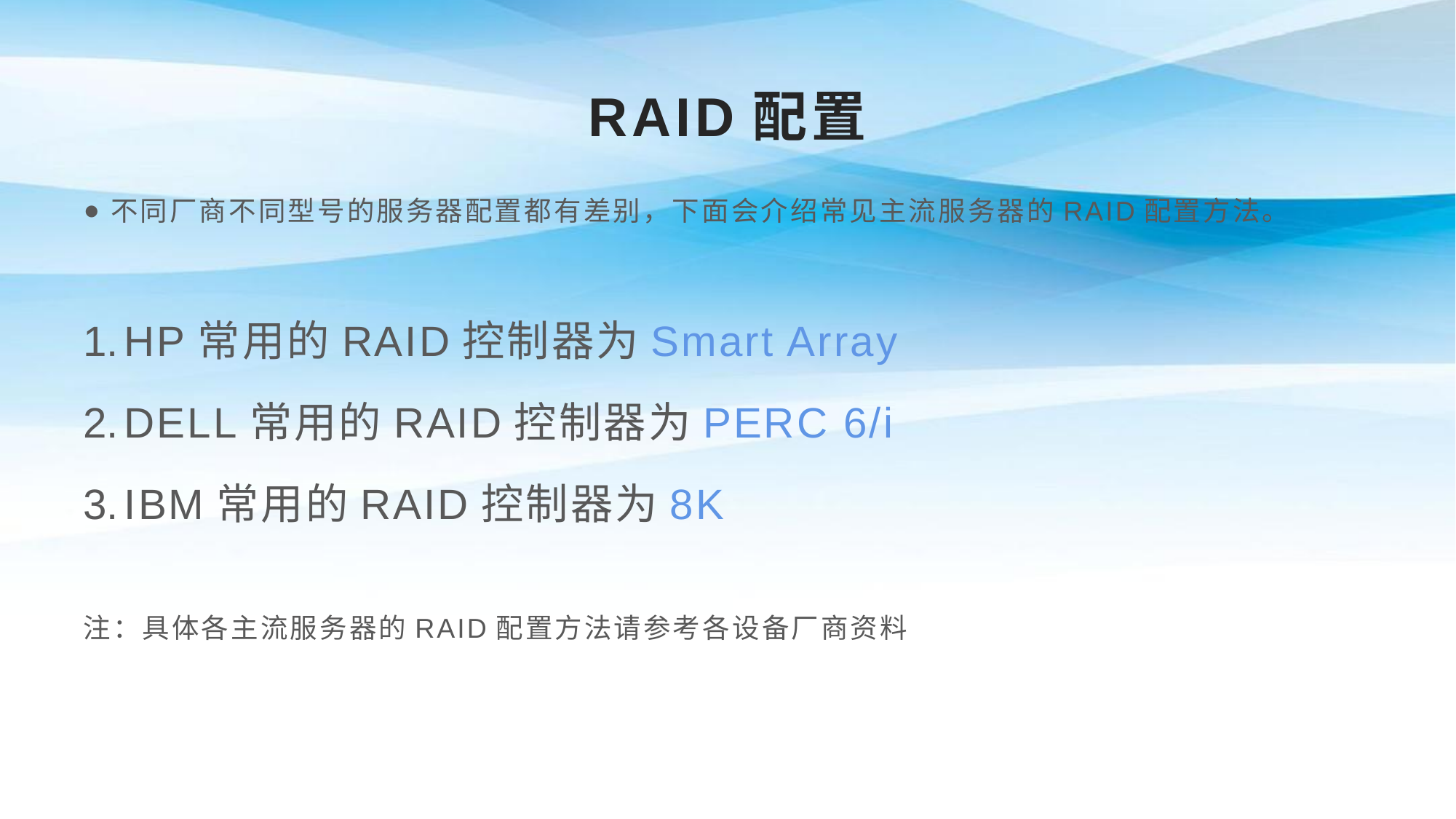

# RAID配置
不同厂商不同型号的服务器配置都有差别，下面会介绍常见主流服务器的RAID配置方法。

HP常用的RAID控制器为Smart Array
DELL常用的RAID控制器为PERC 6/i
IBM常用的RAID控制器为8K

注：具体各主流服务器的RAID配置方法请参考各设备厂商资料